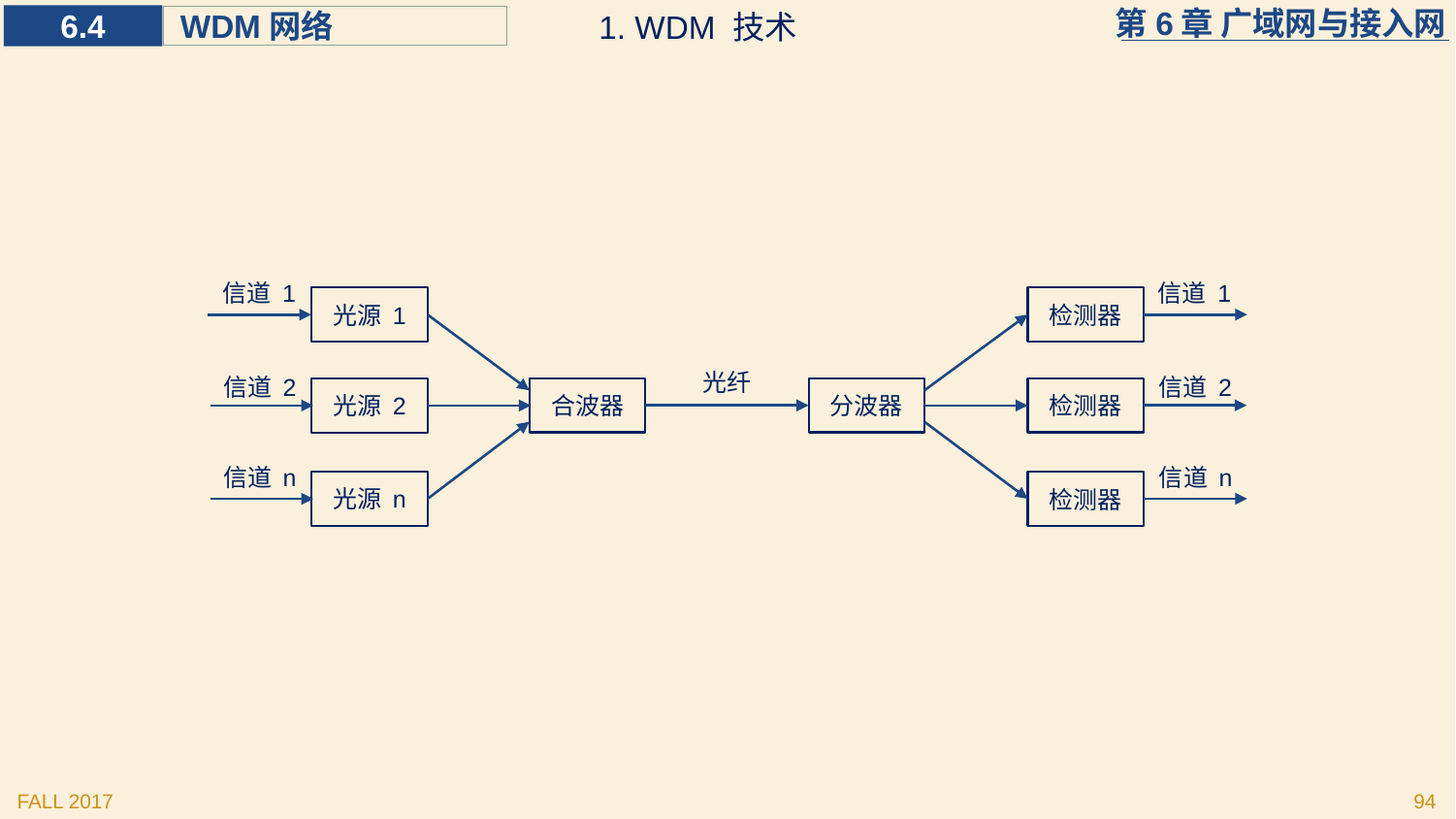

1. WDM 技术
信道 1
信道 1
光源 1
检测器
光纤
信道 2
信道 2
合波器
分波器
检测器
光源 2
信道 n
信道 n
光源 n
检测器